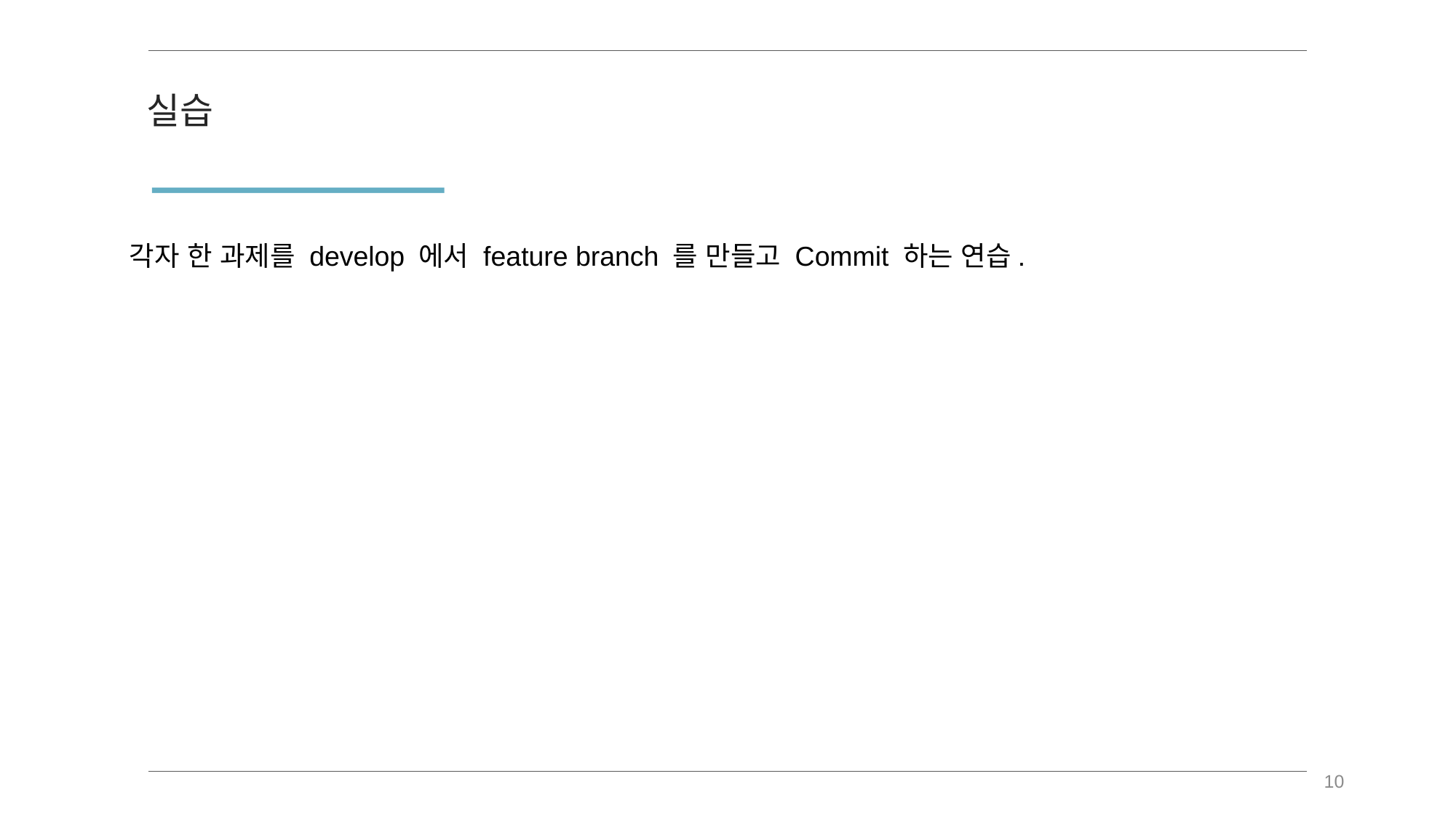

실습

각자 한 과제를 develop 에서 feature branch 를 만들고 Commit 하는 연습.
10